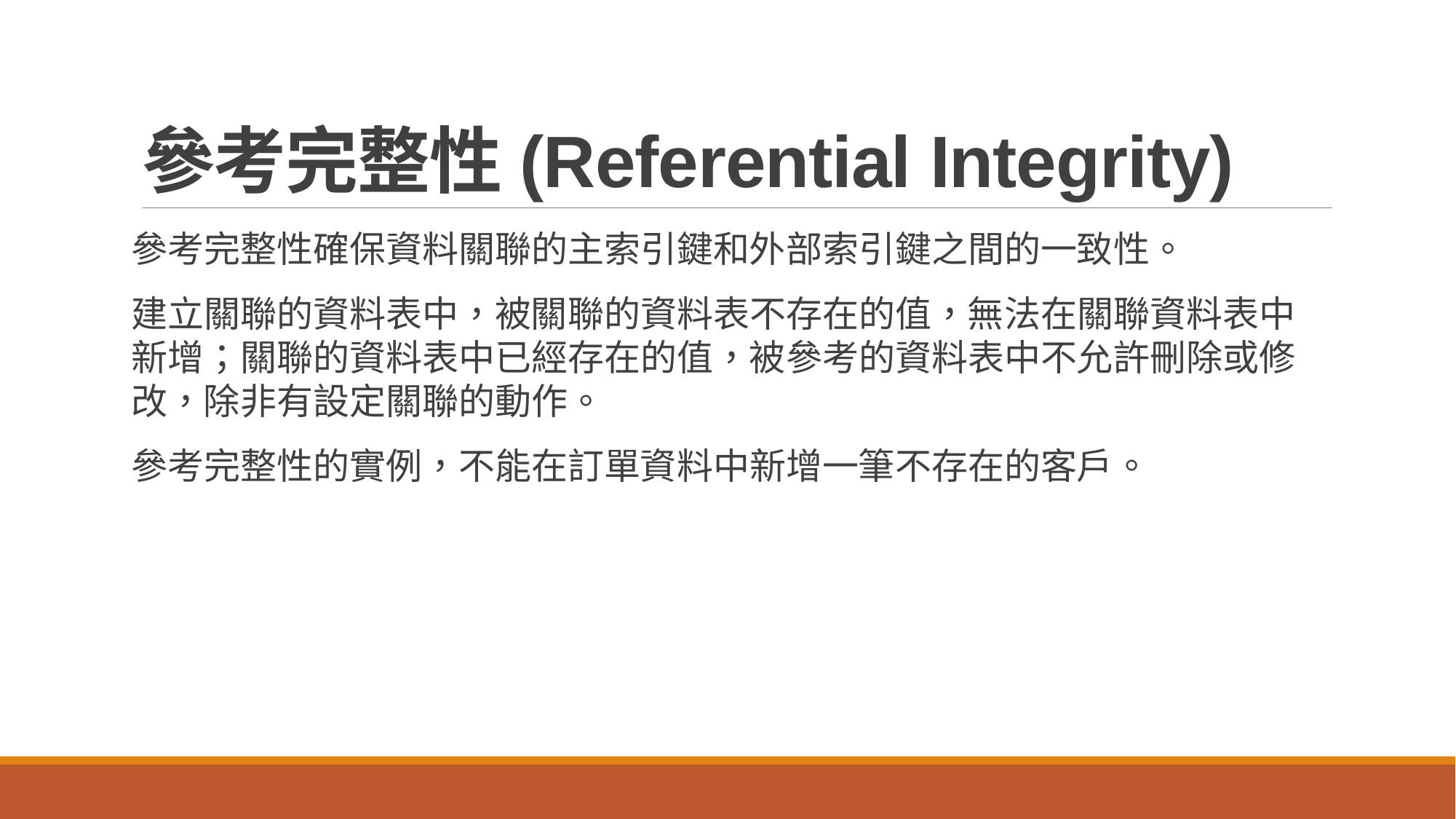

# 參考完整性(Referential Integrity)
參考完整性確保資料關聯的主索引鍵和外部索引鍵之間的一致性。
建立關聯的資料表中，被關聯的資料表不存在的值，無法在關聯資料表中新增；關聯的資料表中已經存在的值，被參考的資料表中不允許刪除或修改，除非有設定關聯的動作。
參考完整性的實例，不能在訂單資料中新增一筆不存在的客戶。